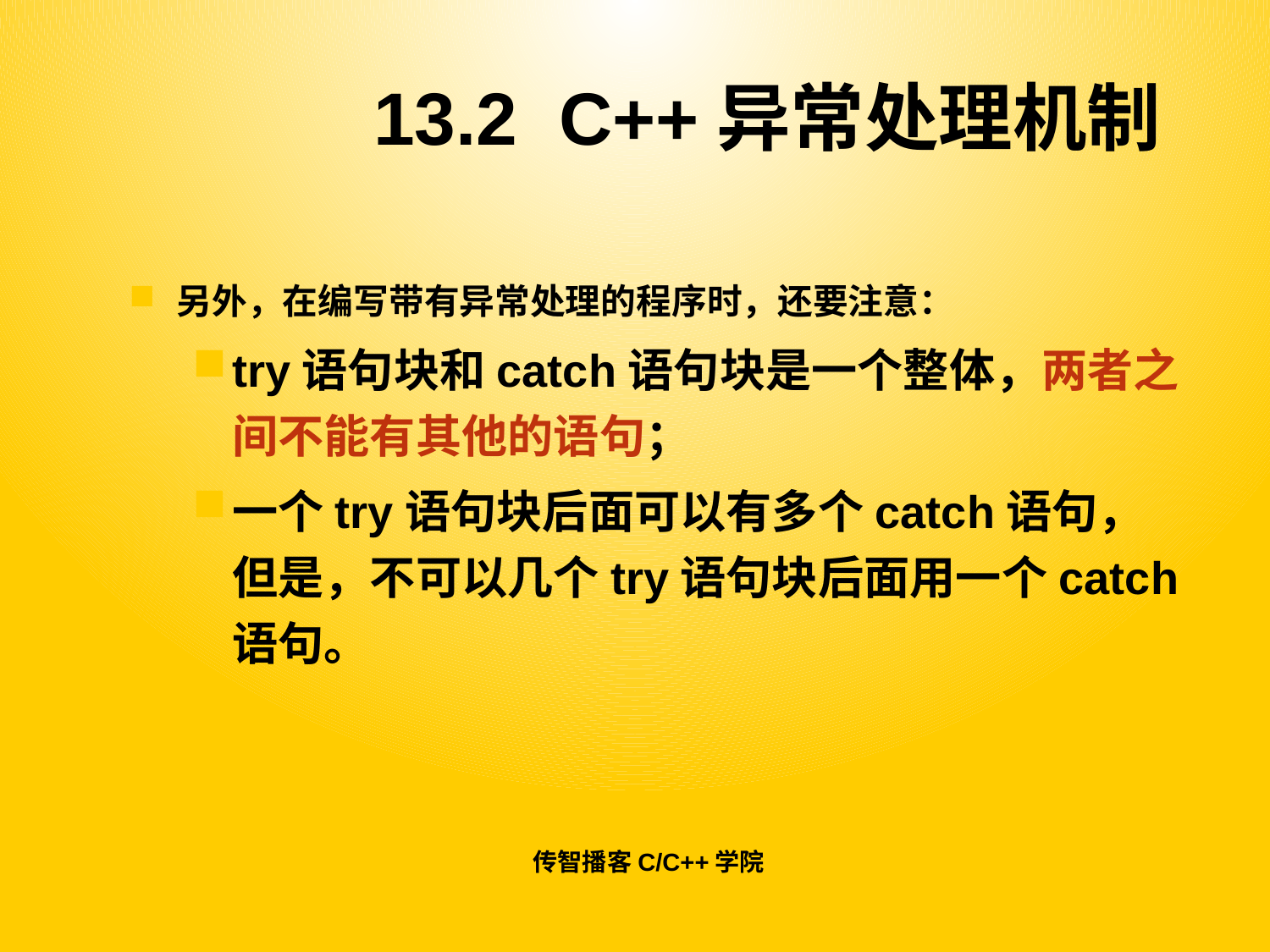

# 13.2  C++异常处理机制
另外，在编写带有异常处理的程序时，还要注意：
try语句块和catch语句块是一个整体，两者之间不能有其他的语句；
一个try语句块后面可以有多个catch语句，但是，不可以几个try语句块后面用一个catch语句。
传智播客C/C++学院